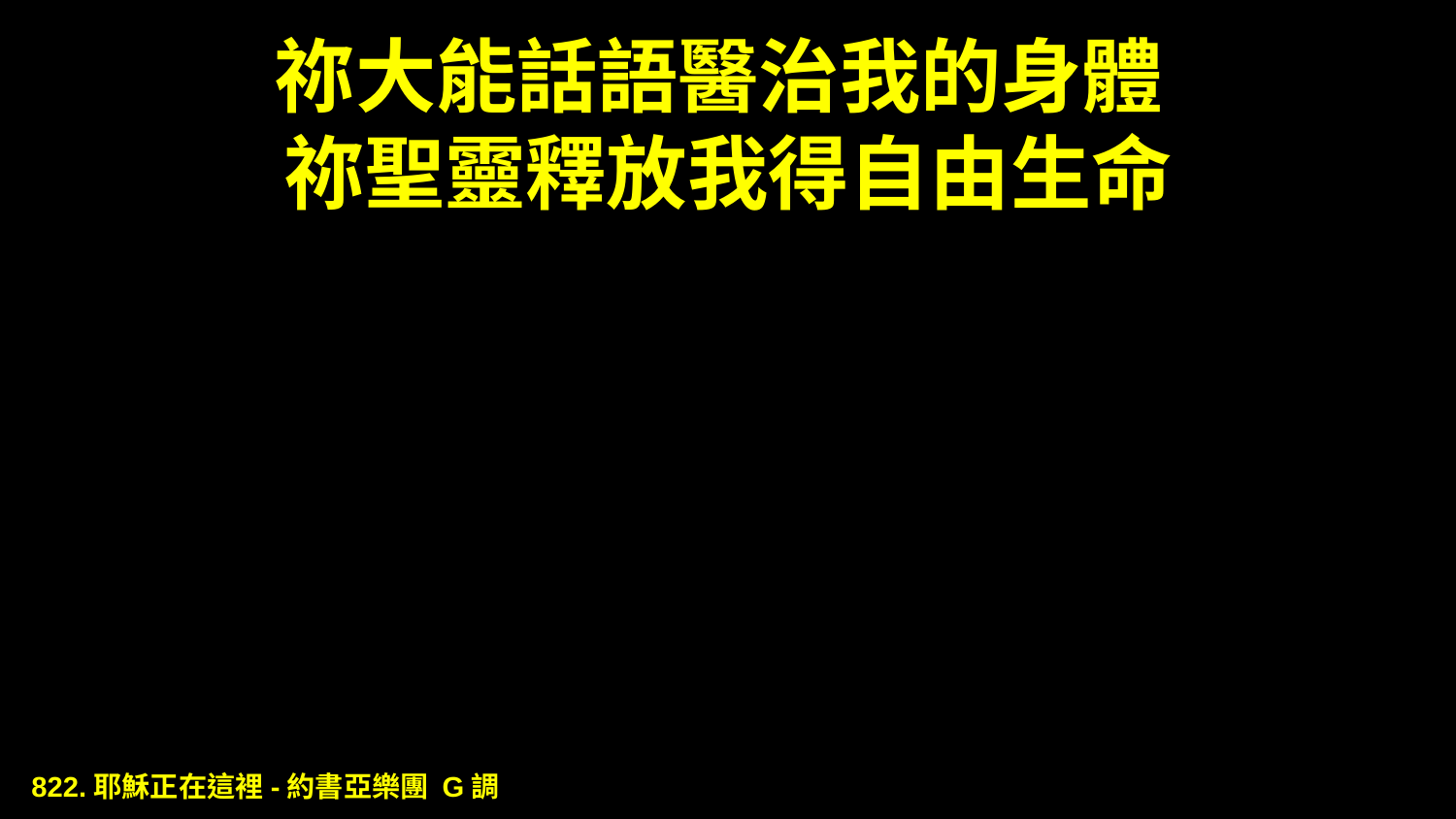

# 祢大能話語醫治我的身體 祢聖靈釋放我得自由生命
822.耶穌正在這裡-約書亞樂團 G調